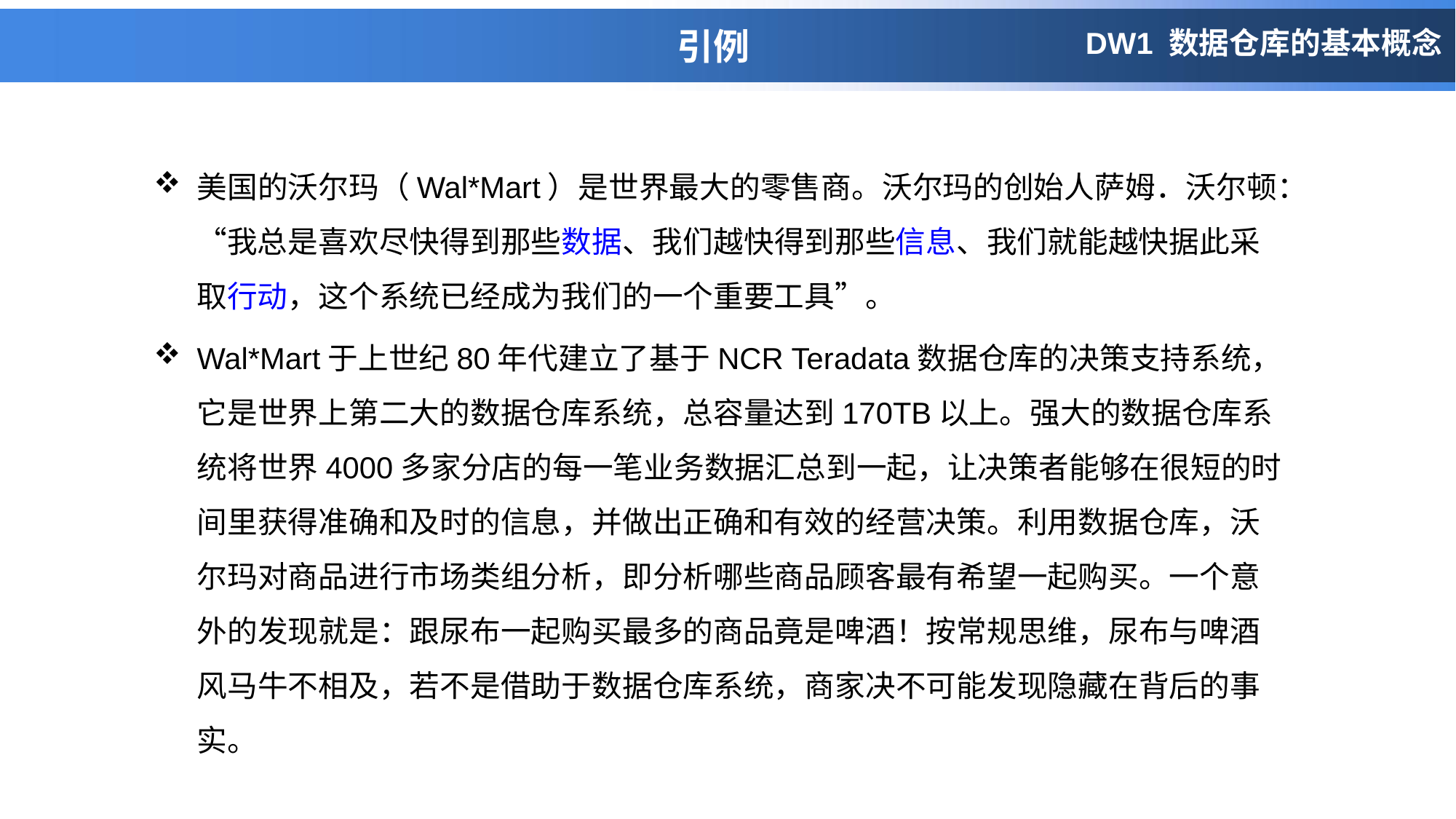

# 引例
DW1 数据仓库的基本概念
美国的沃尔玛（Wal*Mart）是世界最大的零售商。沃尔玛的创始人萨姆．沃尔顿：“我总是喜欢尽快得到那些数据、我们越快得到那些信息、我们就能越快据此采取行动，这个系统已经成为我们的一个重要工具”。
Wal*Mart于上世纪80年代建立了基于NCR Teradata数据仓库的决策支持系统，它是世界上第二大的数据仓库系统，总容量达到170TB以上。强大的数据仓库系统将世界4000多家分店的每一笔业务数据汇总到一起，让决策者能够在很短的时间里获得准确和及时的信息，并做出正确和有效的经营决策。利用数据仓库，沃尔玛对商品进行市场类组分析，即分析哪些商品顾客最有希望一起购买。一个意外的发现就是：跟尿布一起购买最多的商品竟是啤酒！按常规思维，尿布与啤酒风马牛不相及，若不是借助于数据仓库系统，商家决不可能发现隐藏在背后的事实。